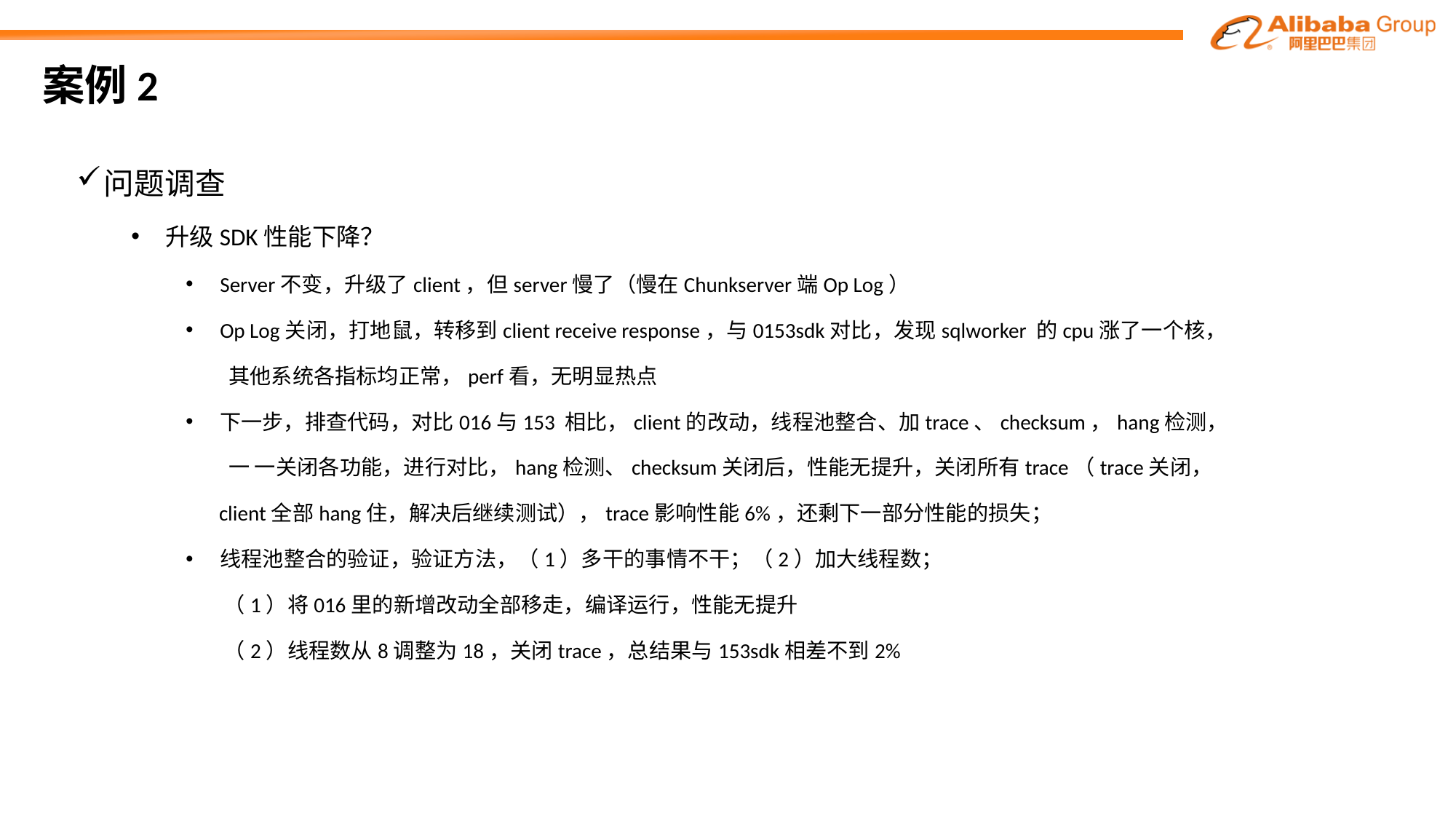

# 案例2
问题调查
升级SDK性能下降？
Server不变，升级了client，但server慢了（慢在Chunkserver端Op Log）
Op Log关闭，打地鼠，转移到client receive response，与0153sdk对比，发现sqlworker 的cpu涨了一个核，
        其他系统各指标均正常，perf看，无明显热点
下一步，排查代码，对比016与153 相比，client的改动，线程池整合、加trace、checksum，hang检测，
        一 一关闭各功能，进行对比，hang检测、checksum关闭后，性能无提升，关闭所有trace（trace关闭，
       client全部hang住，解决后继续测试），trace影响性能6%，还剩下一部分性能的损失；
线程池整合的验证，验证方法，（1）多干的事情不干；（2）加大线程数；
       （1）将016里的新增改动全部移走，编译运行，性能无提升
       （2）线程数从8调整为18，关闭trace，总结果与153sdk相差不到2%